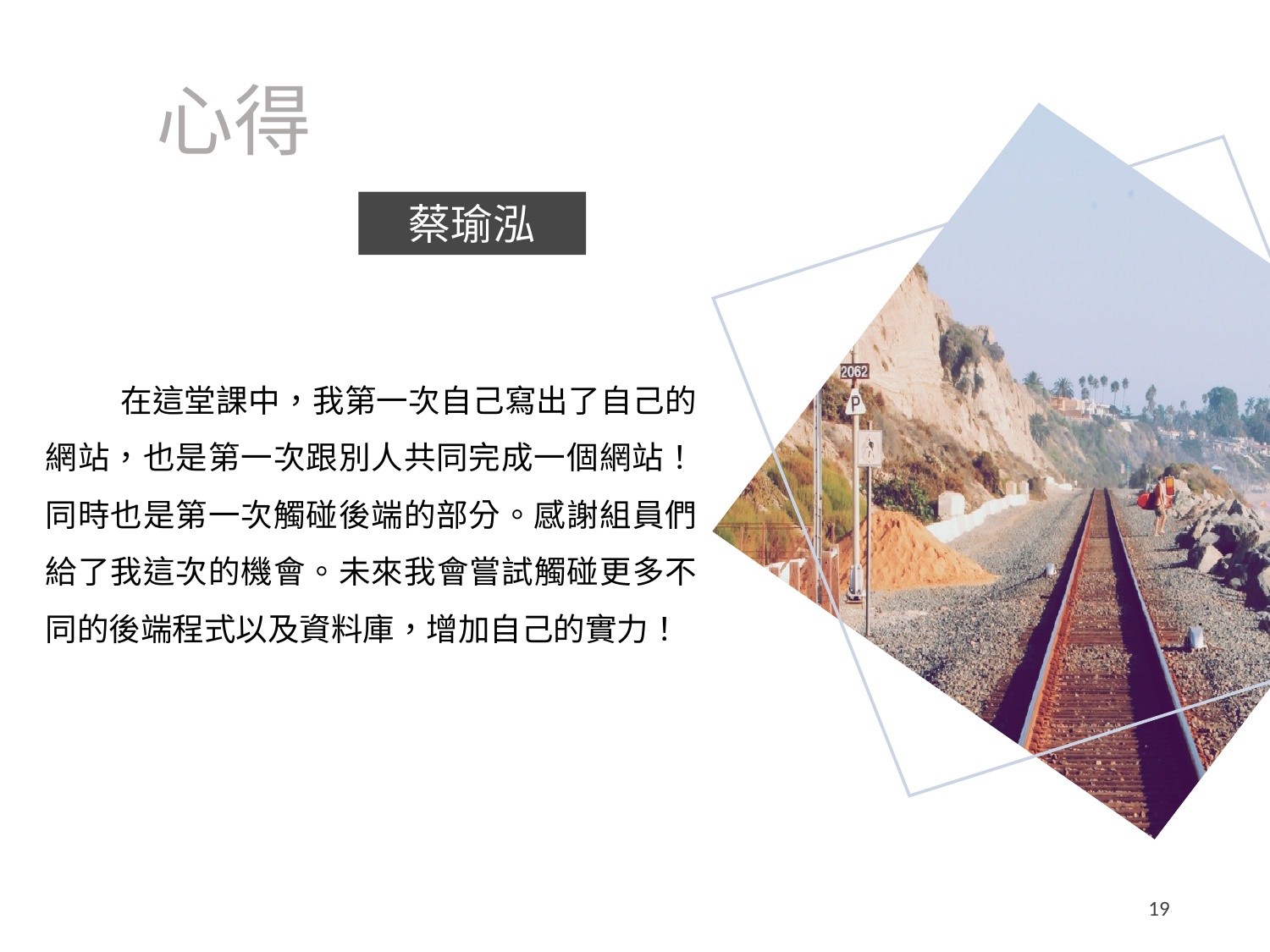

心得

蔡瑜泓
　　在這堂課中，我第一次自己寫出了自己的網站，也是第一次跟別人共同完成一個網站！同時也是第一次觸碰後端的部分。感謝組員們給了我這次的機會。未來我會嘗試觸碰更多不同的後端程式以及資料庫，增加自己的實力！
19